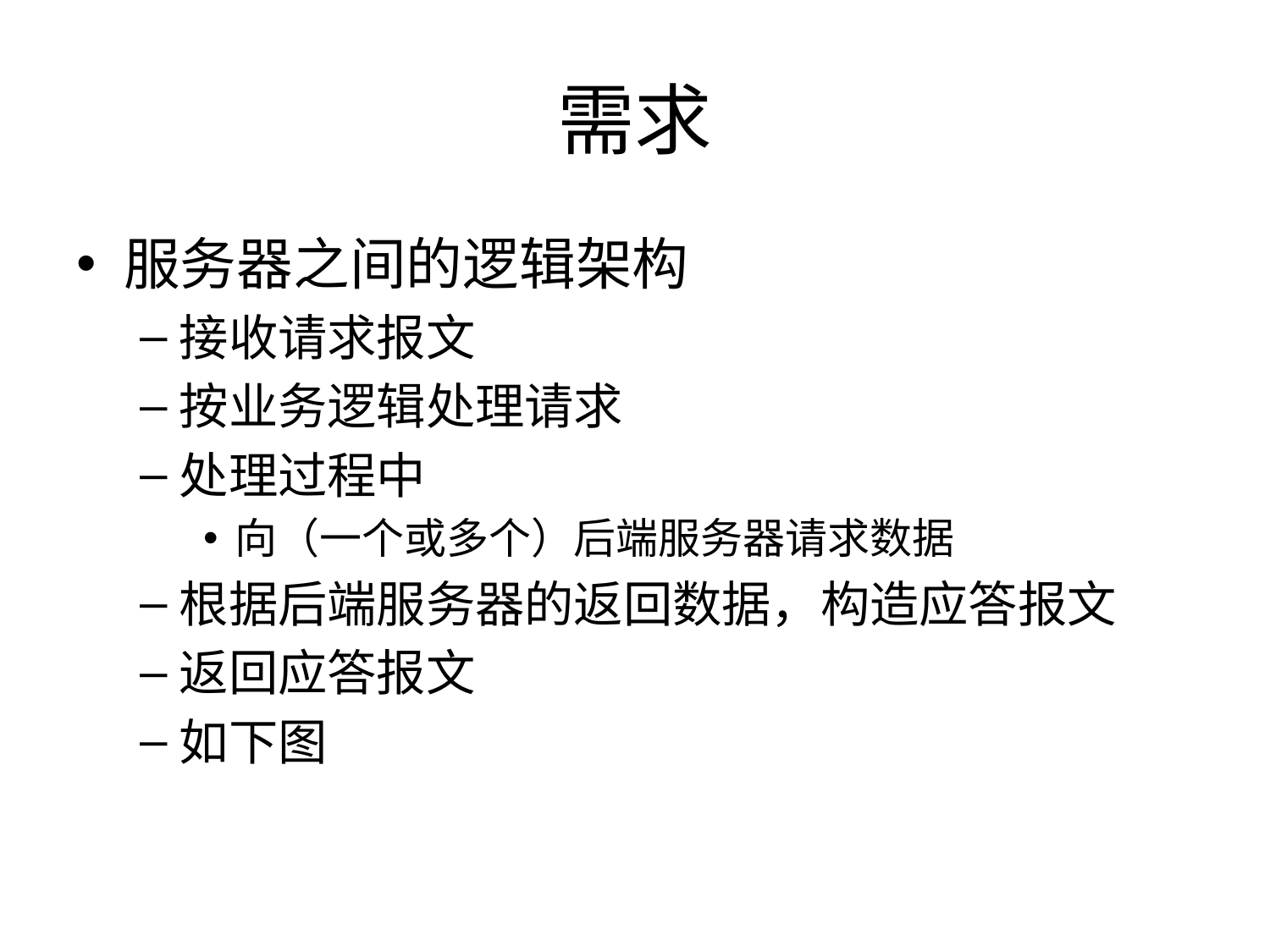

# 需求
服务器之间的逻辑架构
接收请求报文
按业务逻辑处理请求
处理过程中
向（一个或多个）后端服务器请求数据
根据后端服务器的返回数据，构造应答报文
返回应答报文
如下图